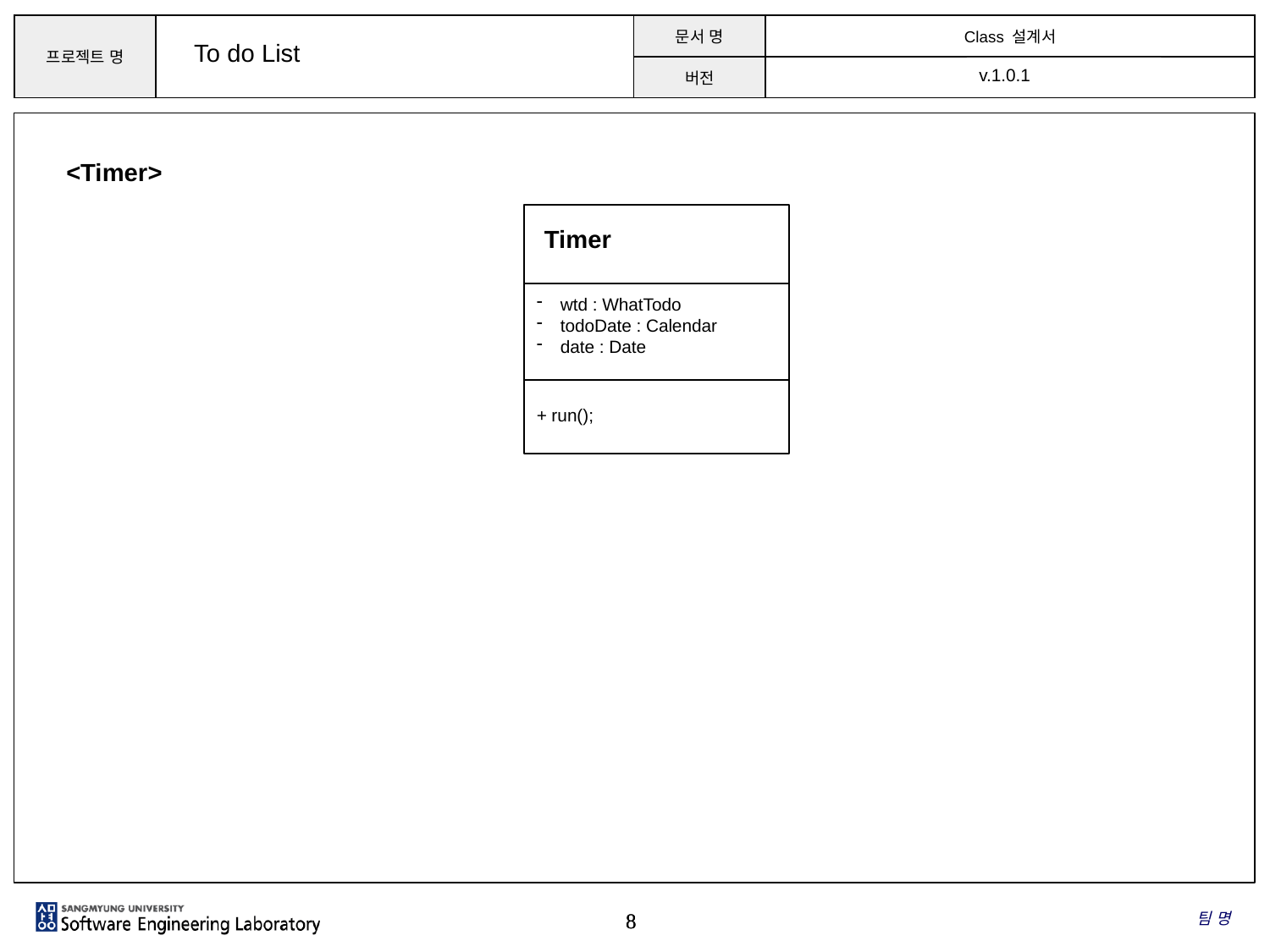

To do List
v.1.0.1
<Timer>

Timer
wtd : WhatTodo
todoDate : Calendar
date : Date
+ run();
팀 명